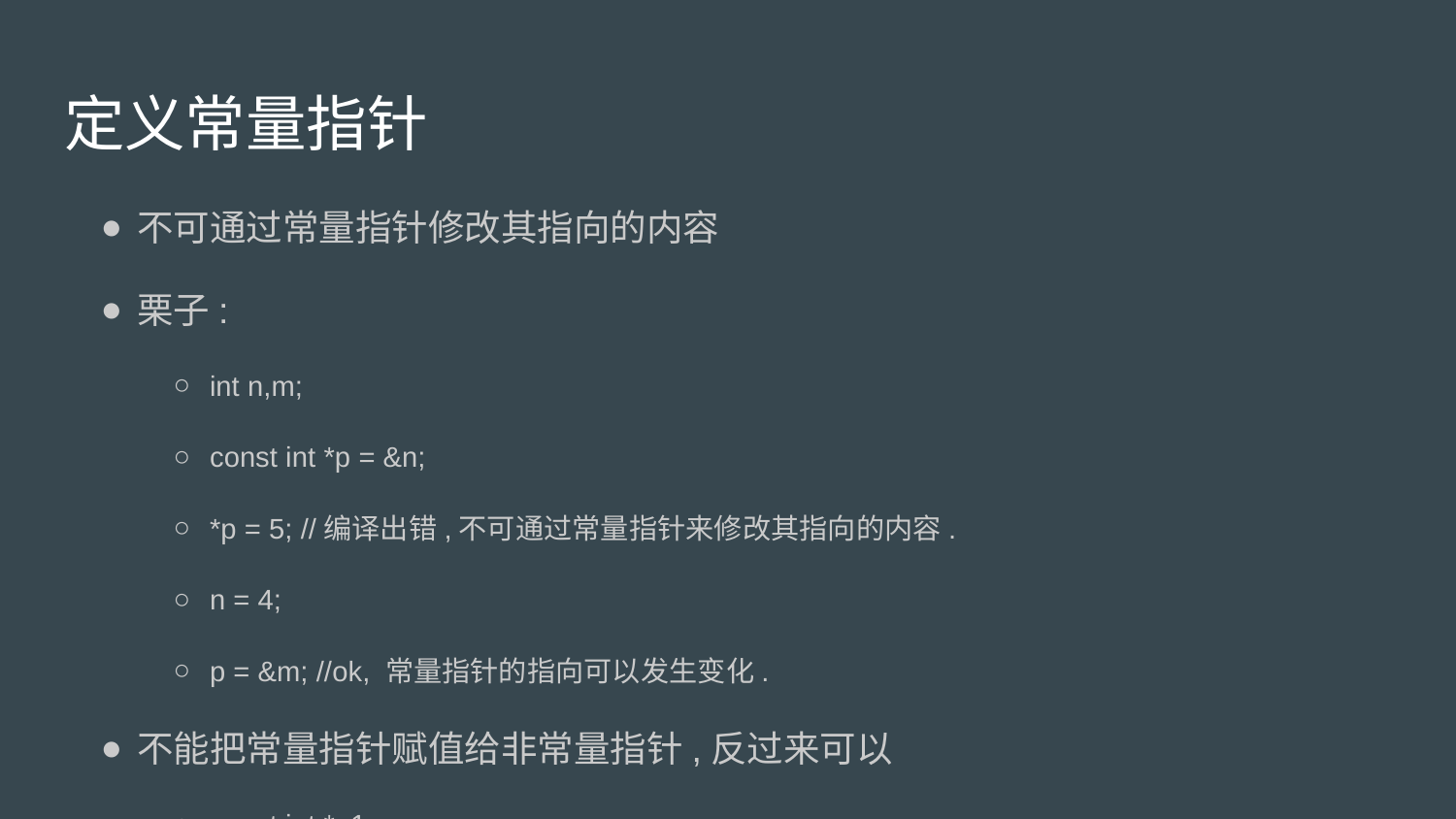

# 定义常量指针
不可通过常量指针修改其指向的内容
栗子:
int n,m;
const int *p = &n;
*p = 5; //编译出错,不可通过常量指针来修改其指向的内容.
n = 4;
p = &m; //ok, 常量指针的指向可以发生变化.
不能把常量指针赋值给非常量指针,反过来可以
const int *p1;
int *p2;
p1 = p2; //OK
p2 = p1; //error
p2 = (int *) p1; //OK,强制类型转换